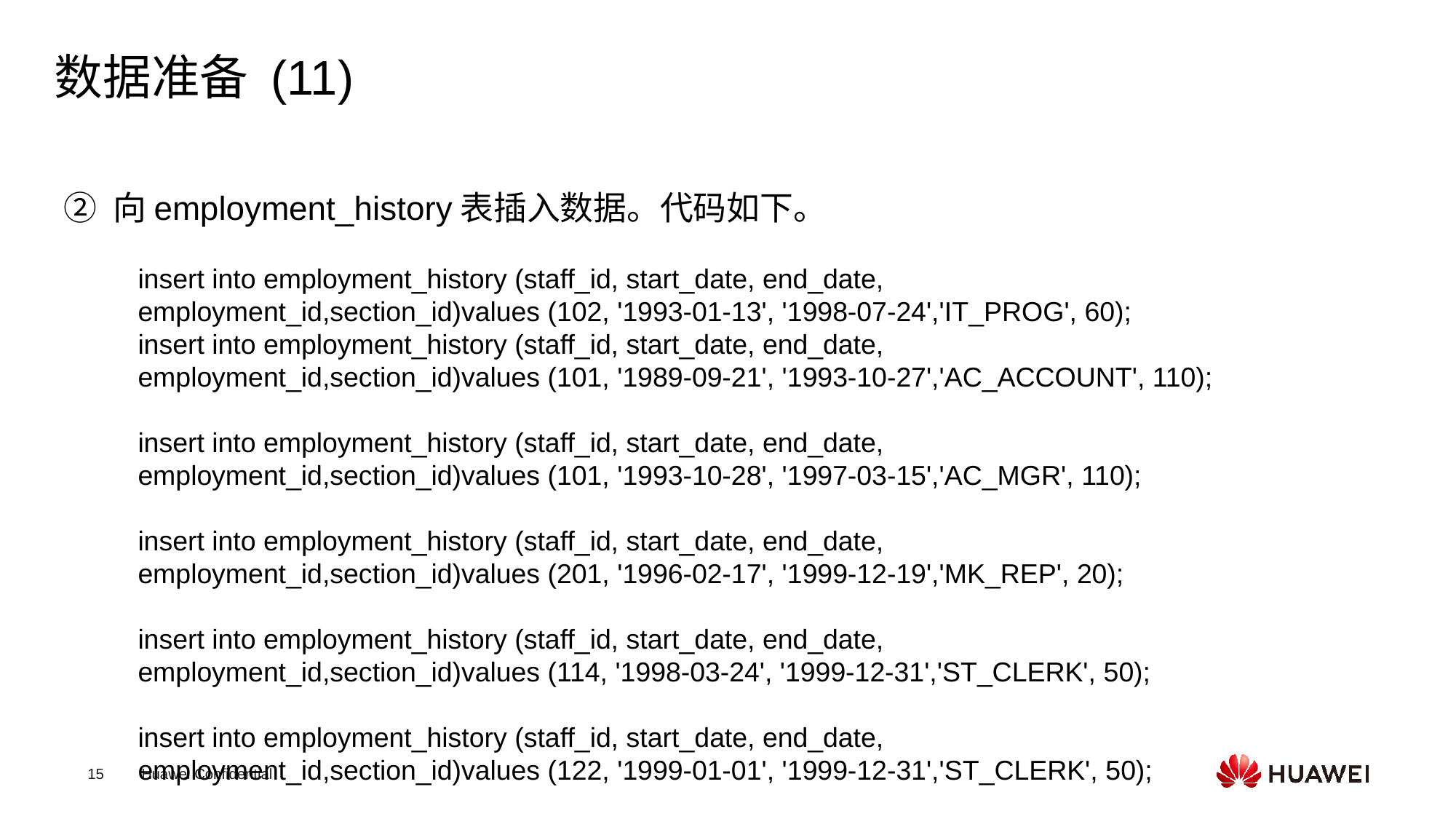

# 数据准备 (11)
② 向employment_history表插入数据。代码如下。
insert into employment_history (staff_id, start_date, end_date, employment_id,section_id)values (102, '1993-01-13', '1998-07-24','IT_PROG', 60);insert into employment_history (staff_id, start_date, end_date, employment_id,section_id)values (101, '1989-09-21', '1993-10-27','AC_ACCOUNT', 110);                                                                                                                      insert into employment_history (staff_id, start_date, end_date, employment_id,section_id)values (101, '1993-10-28', '1997-03-15','AC_MGR', 110);                                                                                                                  insert into employment_history (staff_id, start_date, end_date, employment_id,section_id)values (201, '1996-02-17', '1999-12-19','MK_REP', 20);                                                                                                                   insert into employment_history (staff_id, start_date, end_date, employment_id,section_id)values (114, '1998-03-24', '1999-12-31','ST_CLERK', 50);                                                                                                                            insert into employment_history (staff_id, start_date, end_date, employment_id,section_id)values (122, '1999-01-01', '1999-12-31','ST_CLERK', 50);